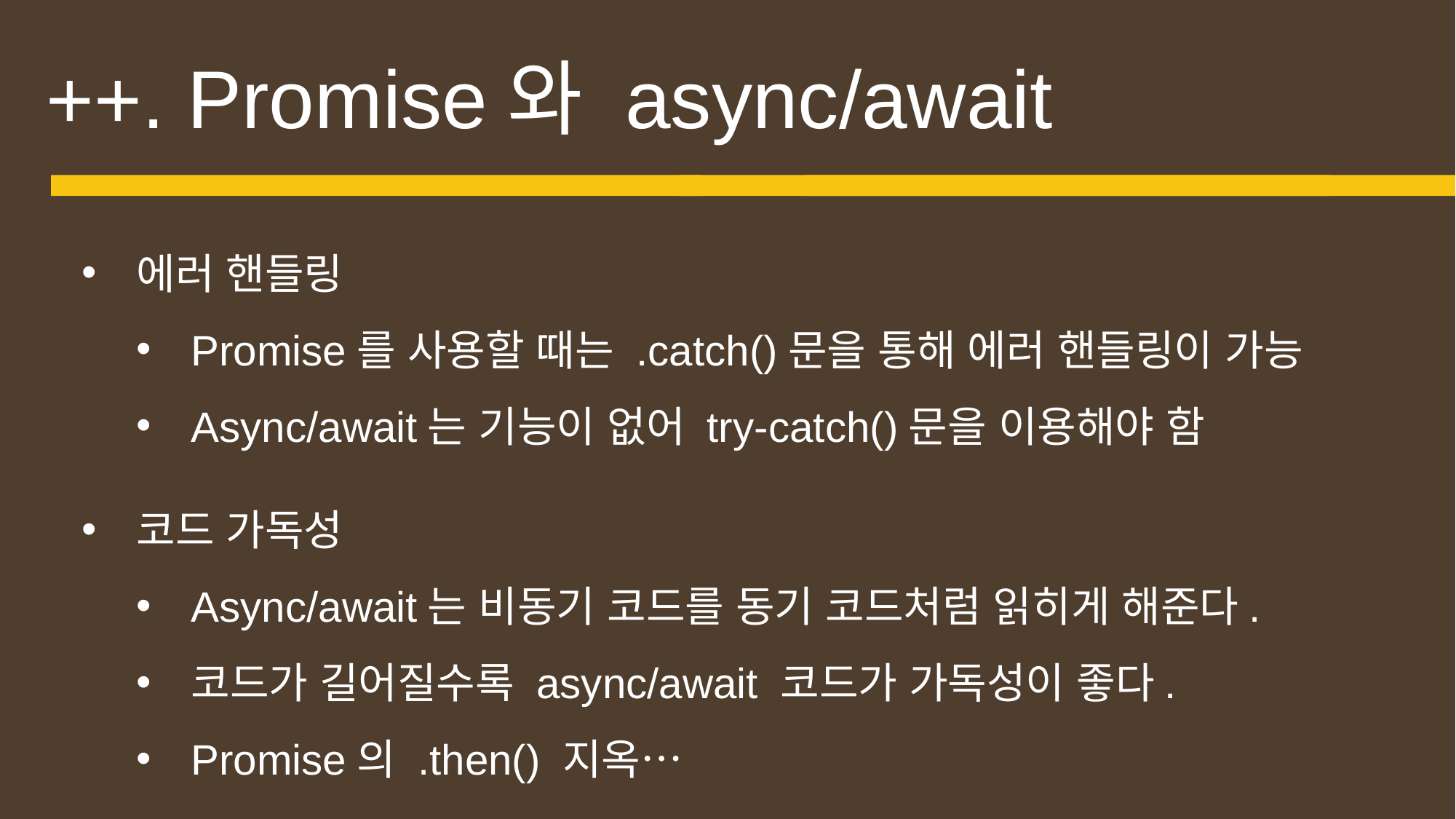

제목

# ++. Promise와 async/await
소제목
본문

에러 핸들링
Promise를 사용할 때는 .catch()문을 통해 에러 핸들링이 가능
Async/await는 기능이 없어 try-catch()문을 이용해야 함

코드 가독성
Async/await는 비동기 코드를 동기 코드처럼 읽히게 해준다.
코드가 길어질수록 async/await 코드가 가독성이 좋다.
Promise의 .then() 지옥…